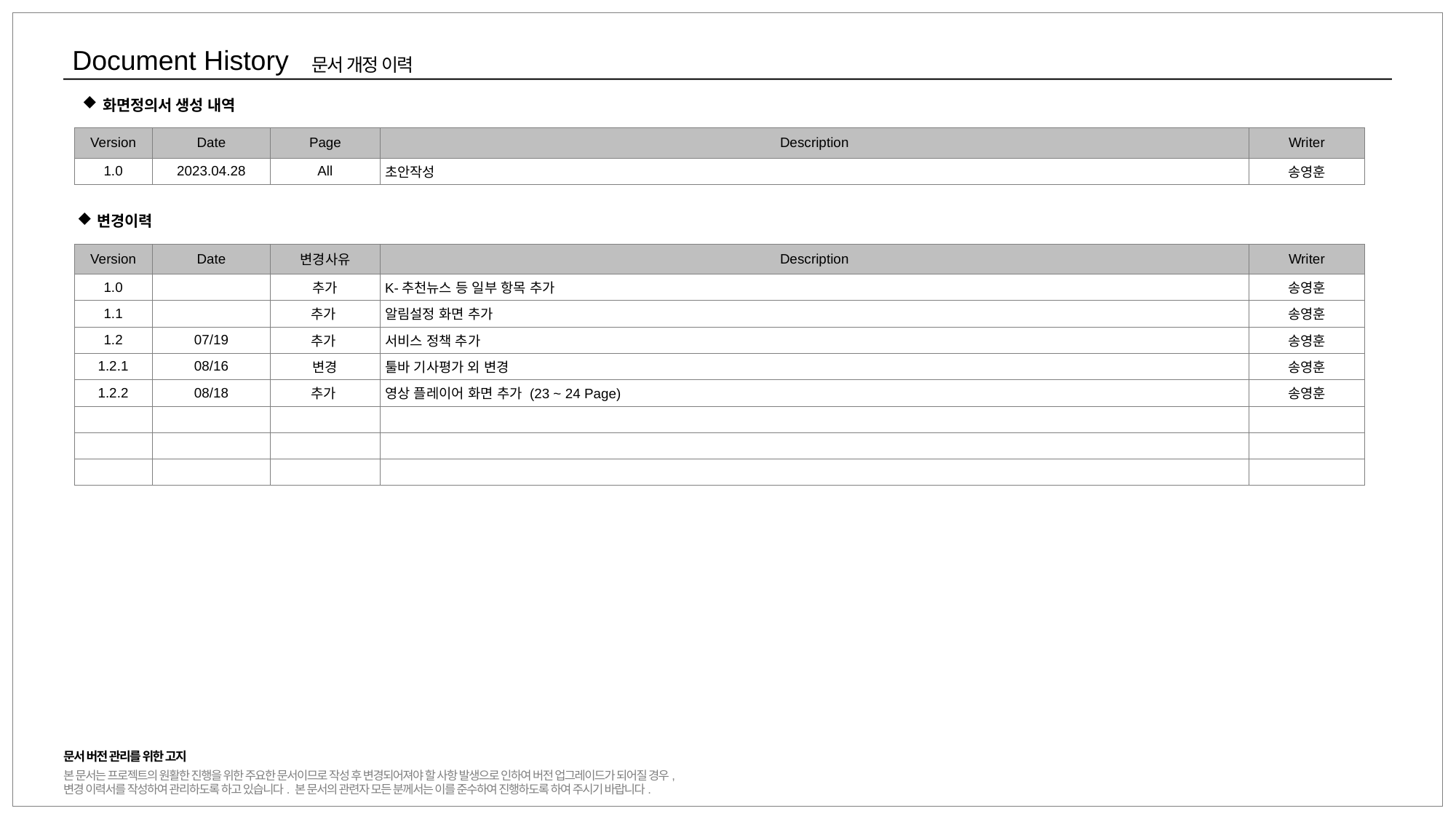

화면정의서 생성 내역
| Version | Date | Page | Description | Writer |
| --- | --- | --- | --- | --- |
| 1.0 | 2023.04.28 | All | 초안작성 | 송영훈 |
변경이력
| Version | Date | 변경사유 | Description | Writer |
| --- | --- | --- | --- | --- |
| 1.0 |  | 추가 | K-추천뉴스 등 일부 항목 추가 | 송영훈 |
| 1.1 |  | 추가 | 알림설정 화면 추가 | 송영훈 |
| 1.2 | 07/19 | 추가 | 서비스 정책 추가 | 송영훈 |
| 1.2.1 | 08/16 | 변경 | 툴바 기사평가 외 변경 | 송영훈 |
| 1.2.2 | 08/18 | 추가 | 영상 플레이어 화면 추가 (23 ~ 24 Page) | 송영훈 |
|  |  |  |  |  |
|  |  |  |  |  |
|  |  |  |  |  |